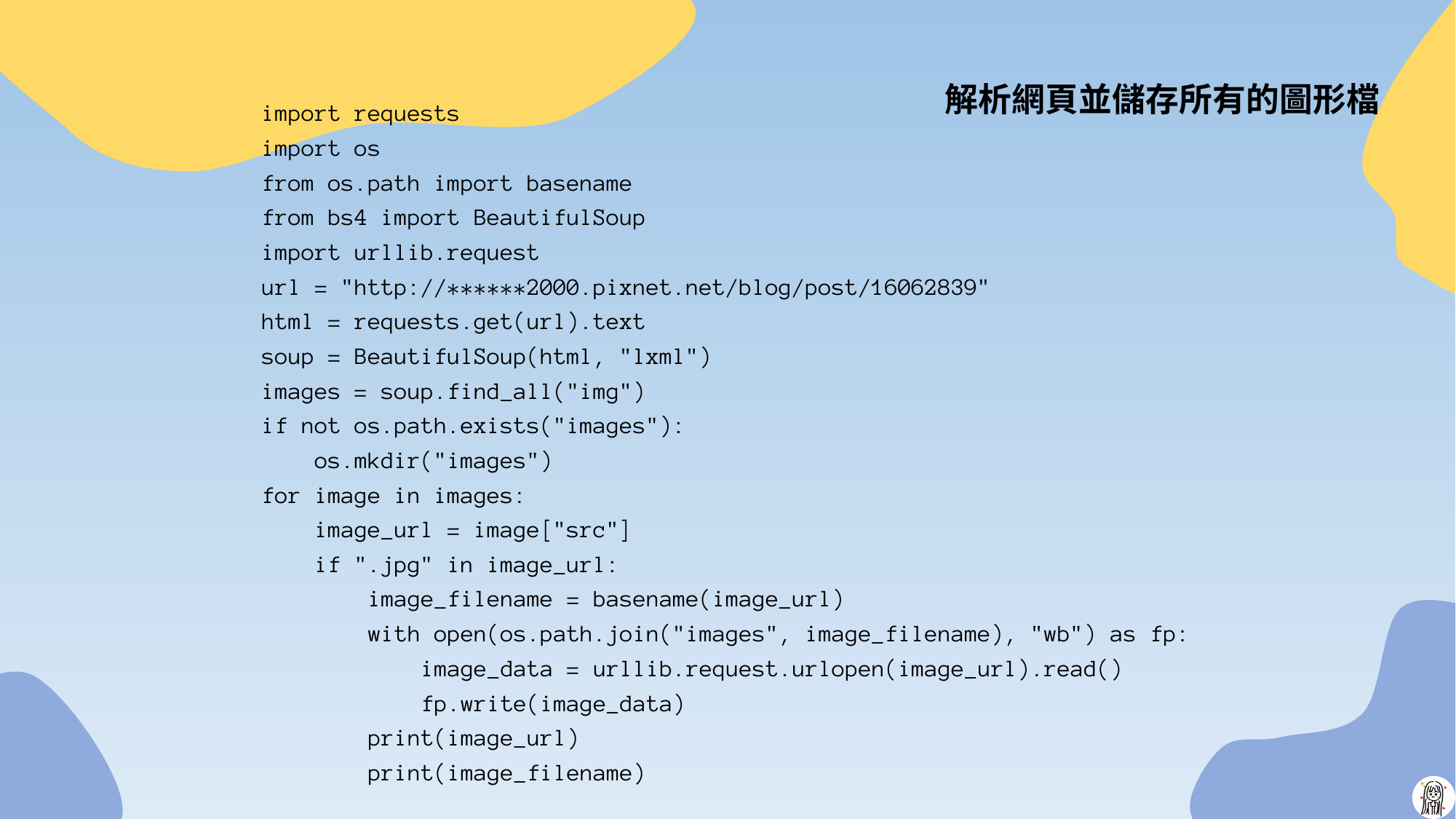

# 解析網頁並儲存所有的圖形檔
import requests
import os
from os.path import basename
from bs4 import BeautifulSoup
import urllib.request
url = "http://******2000.pixnet.net/blog/post/16062839"
html = requests.get(url).text
soup = BeautifulSoup(html, "lxml")
images = soup.find_all("img")
if not os.path.exists("images"):
    os.mkdir("images")
for image in images:
    image_url = image["src"]
    if ".jpg" in image_url:
        image_filename = basename(image_url)
        with open(os.path.join("images", image_filename), "wb") as fp:
            image_data = urllib.request.urlopen(image_url).read()
            fp.write(image_data)
        print(image_url)
        print(image_filename)
21